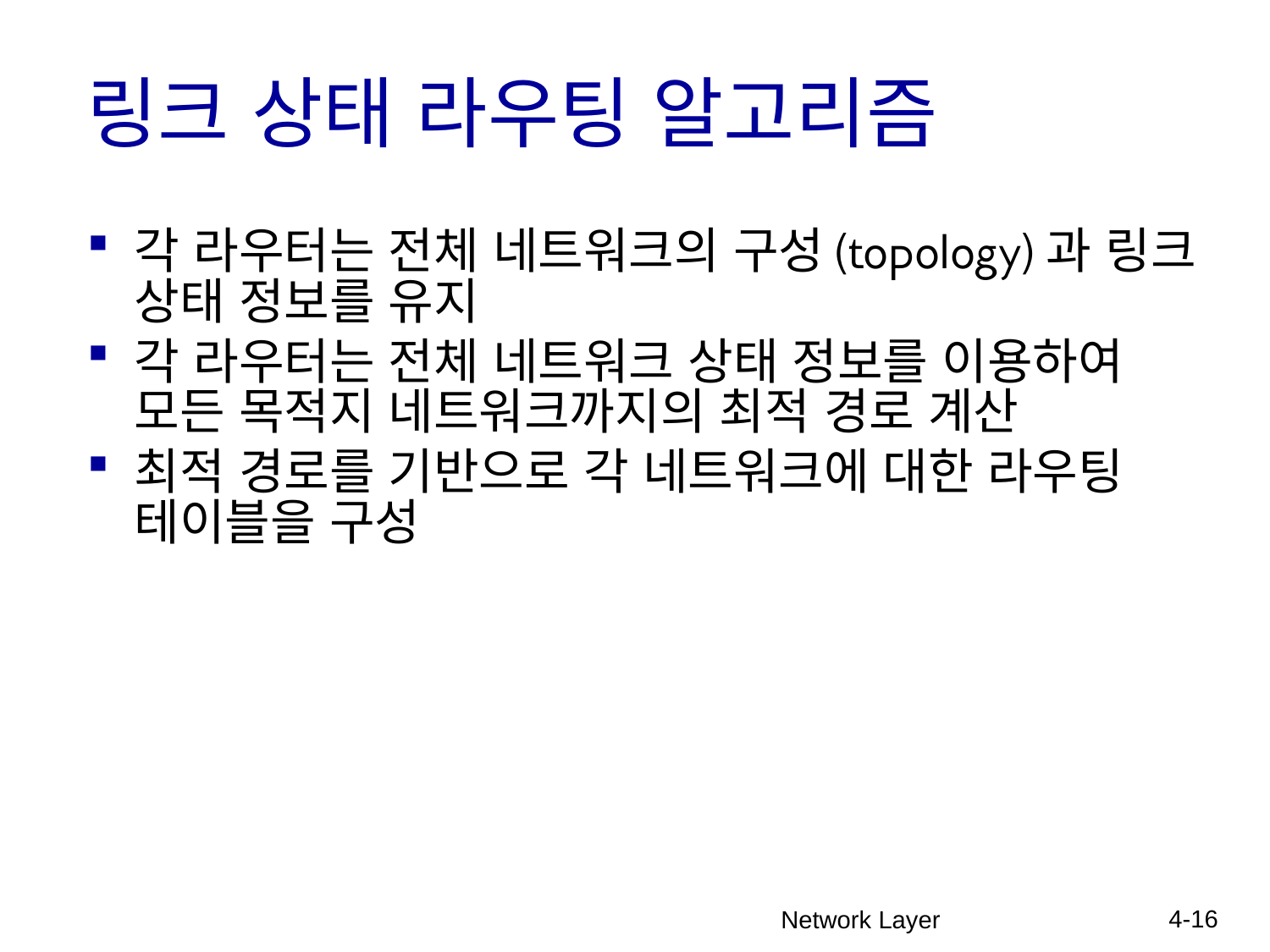

# 링크 상태 라우팅 알고리즘
각 라우터는 전체 네트워크의 구성(topology)과 링크 상태 정보를 유지
각 라우터는 전체 네트워크 상태 정보를 이용하여 모든 목적지 네트워크까지의 최적 경로 계산
최적 경로를 기반으로 각 네트워크에 대한 라우팅 테이블을 구성

4-16
Network Layer